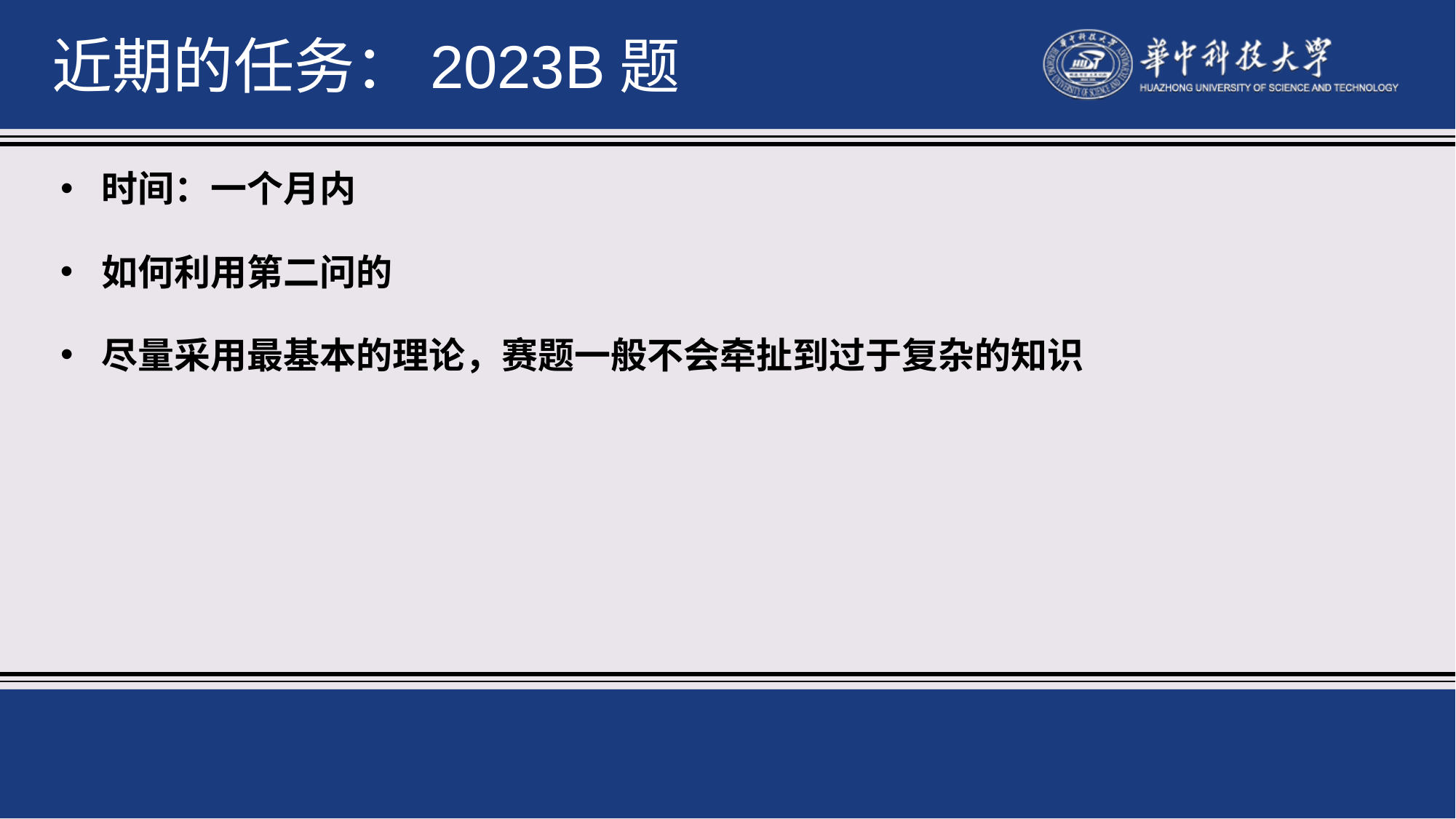

近期的任务：2023B题
时间：一个月内
如何利用第二问的
尽量采用最基本的理论，赛题一般不会牵扯到过于复杂的知识